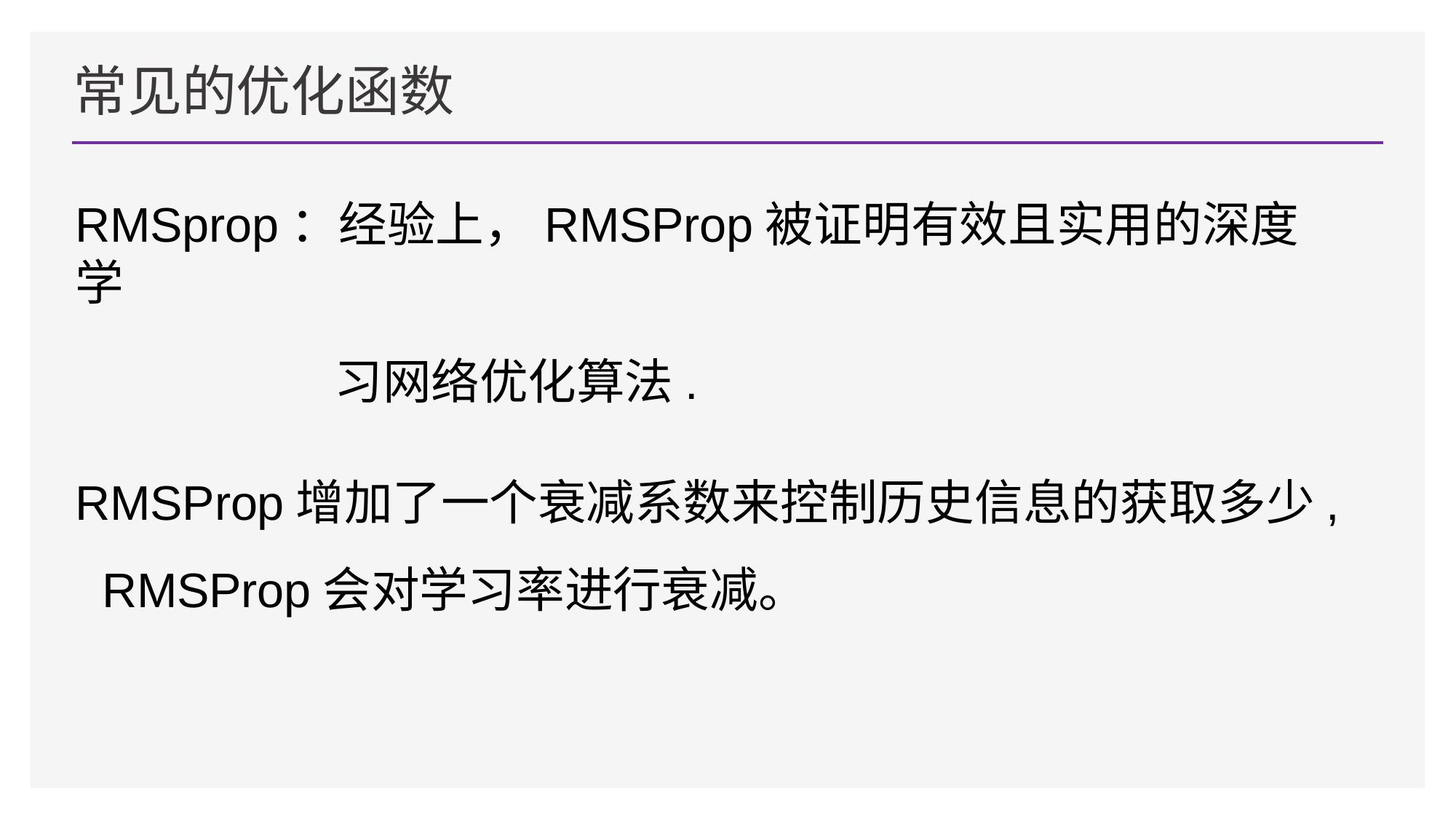

# 常见的优化函数
RMSprop：经验上，RMSProp被证明有效且实用的深度学

习网络优化算法.
RMSProp增加了一个衰减系数来控制历史信息的获取多少,  RMSProp会对学习率进行衰减。